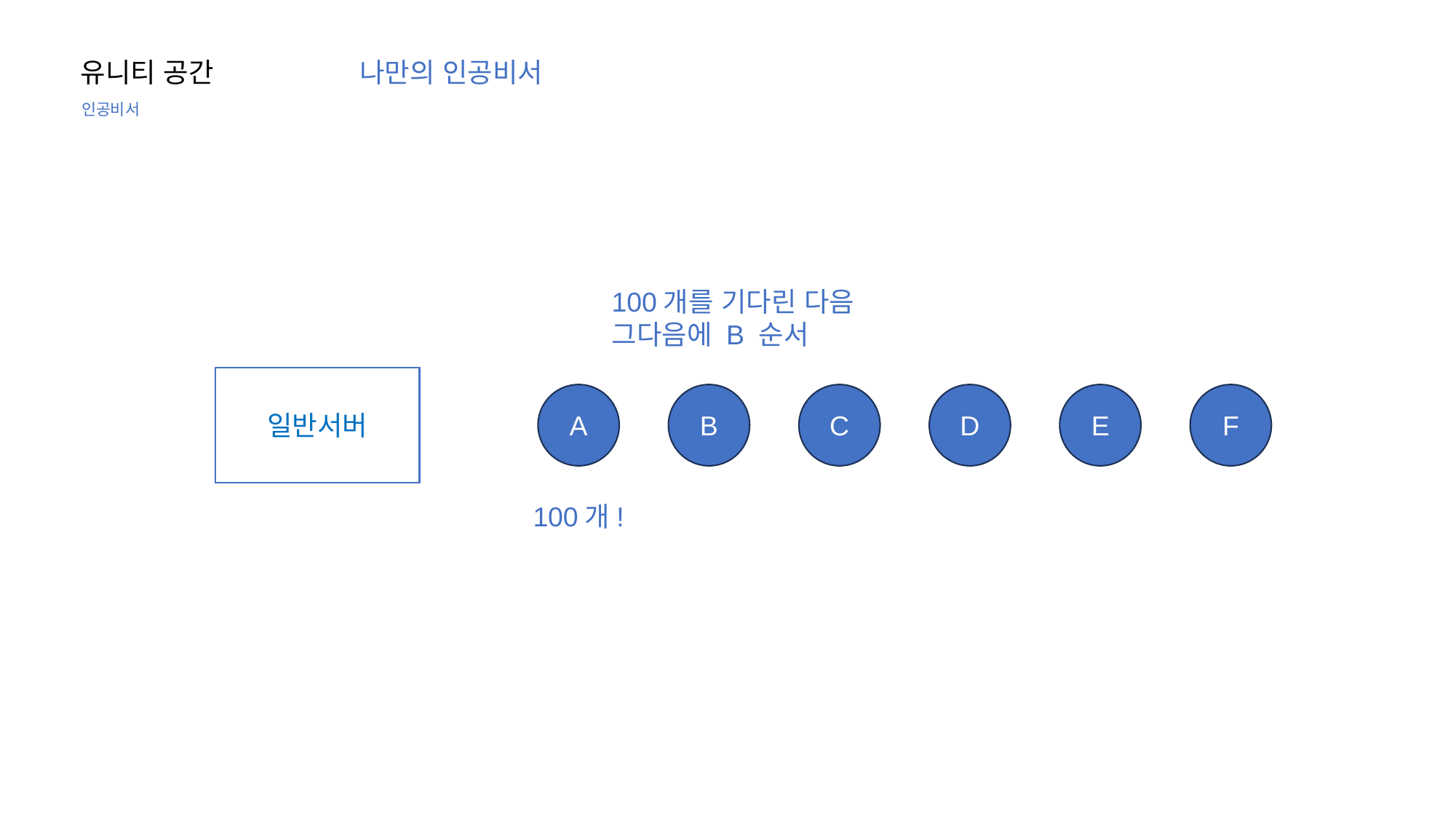

유니티 공간
나만의 인공비서
인공비서
100개를 기다린 다음
그다음에 B 순서
일반서버
A
B
C
D
E
F
100개!